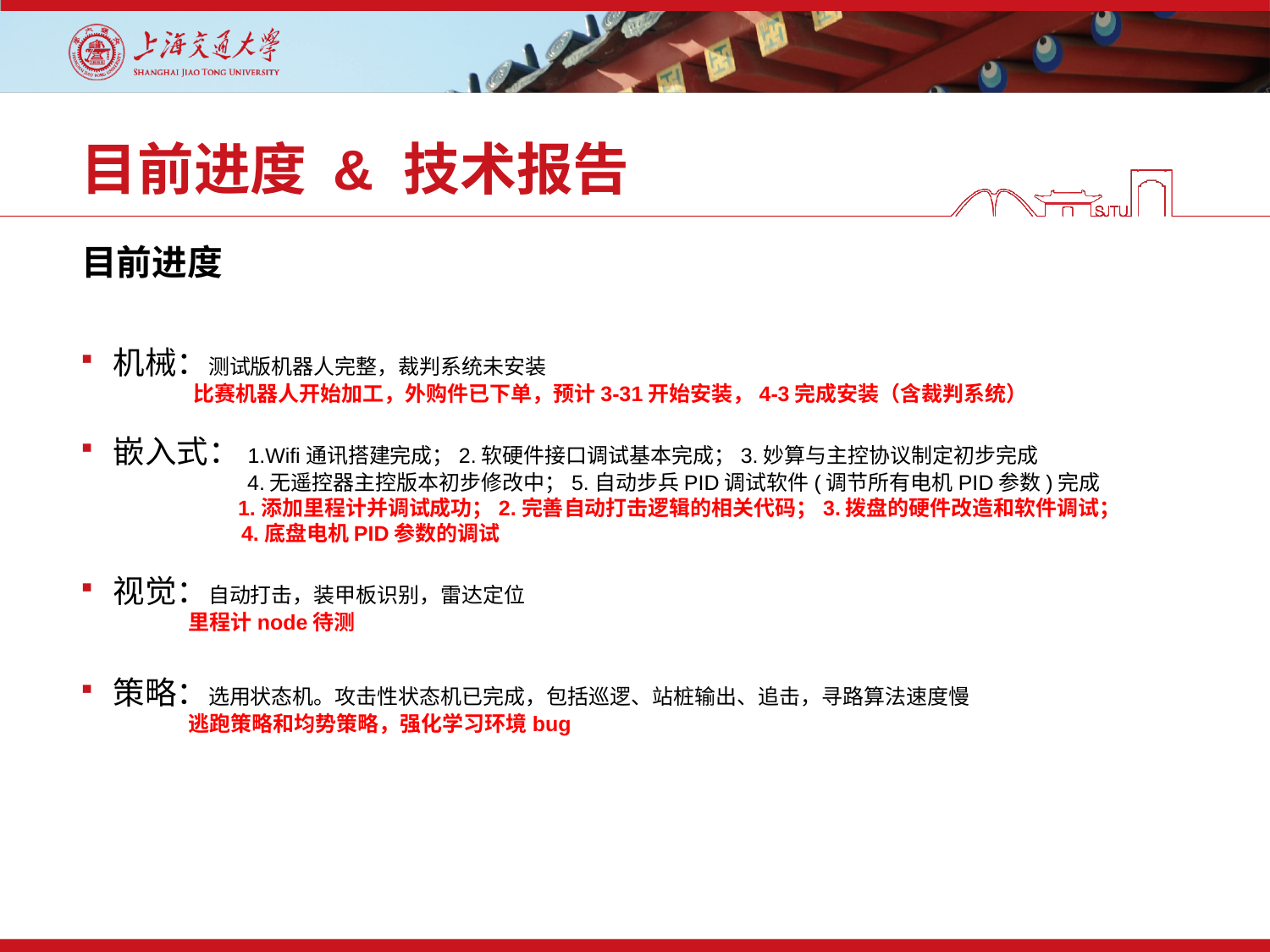

# 目前进度 & 技术报告
目前进度

机械：测试版机器人完整，裁判系统未安装
                      比赛机器人开始加工，外购件已下单，预计3-31开始安装，4-3完成安装（含裁判系统）

嵌入式：1.Wifi通讯搭建完成；2.软硬件接口调试基本完成；3.妙算与主控协议制定初步完成
                            4.无遥控器主控版本初步修改中；5.自动步兵PID调试软件(调节所有电机PID参数)完成
	     1.添加里程计并调试成功；2.完善自动打击逻辑的相关代码；3.拨盘的硬件改造和软件调试；
                           4.底盘电机PID参数的调试

视觉：自动打击，装甲板识别，雷达定位
                      里程计node待测

策略：选用状态机。攻击性状态机已完成，包括巡逻、站桩输出、追击，寻路算法速度慢
                      逃跑策略和均势策略，强化学习环境bug